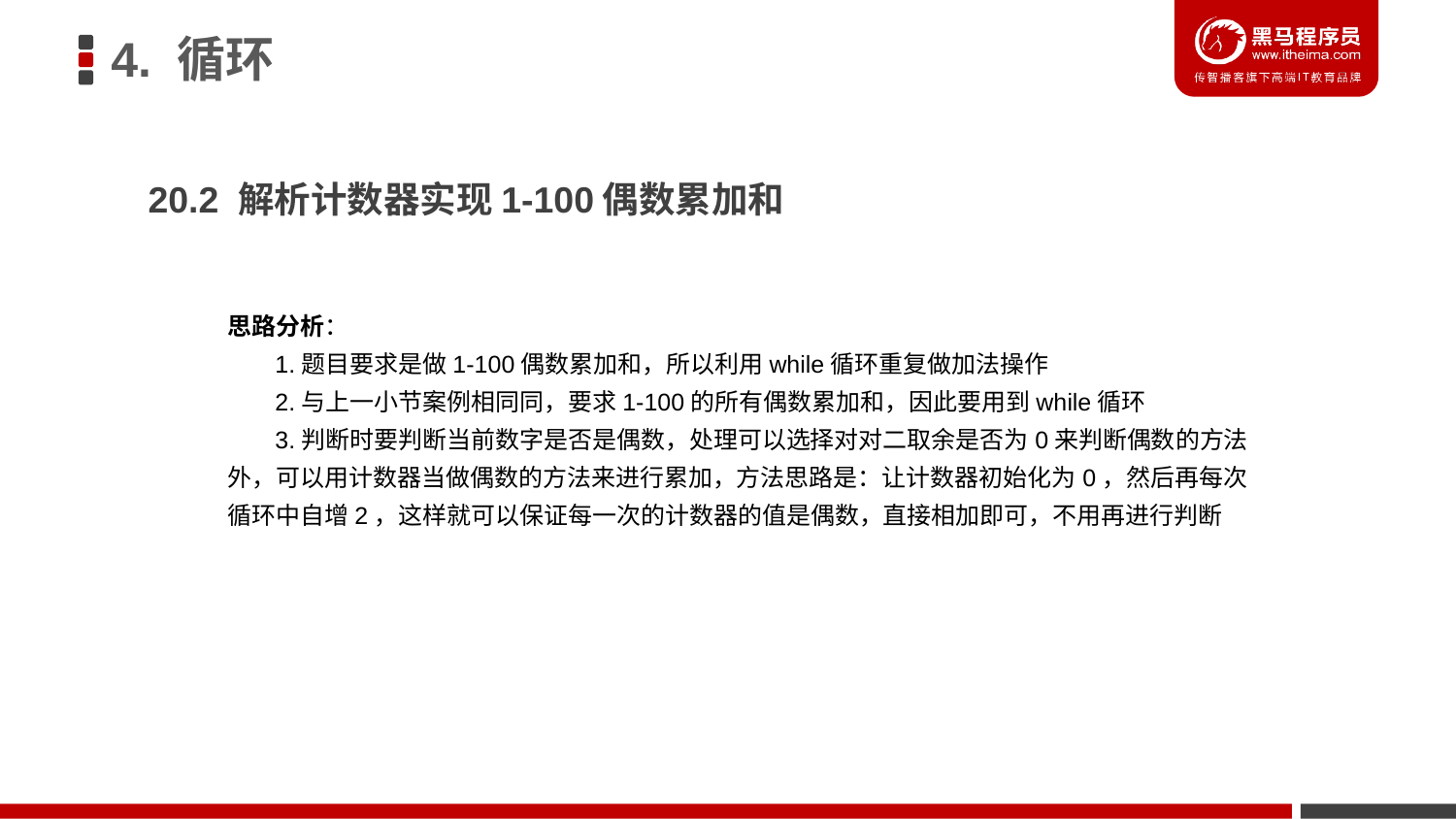

4. 循环
20.2 解析计数器实现1-100偶数累加和
思路分析：
       1.题目要求是做1-100偶数累加和，所以利用while循环重复做加法操作
       2.与上一小节案例相同同，要求1-100的所有偶数累加和，因此要用到while循环
       3.判断时要判断当前数字是否是偶数，处理可以选择对对二取余是否为0来判断偶数的方法外，可以用计数器当做偶数的方法来进行累加，方法思路是：让计数器初始化为0，然后再每次循环中自增2，这样就可以保证每一次的计数器的值是偶数，直接相加即可，不用再进行判断